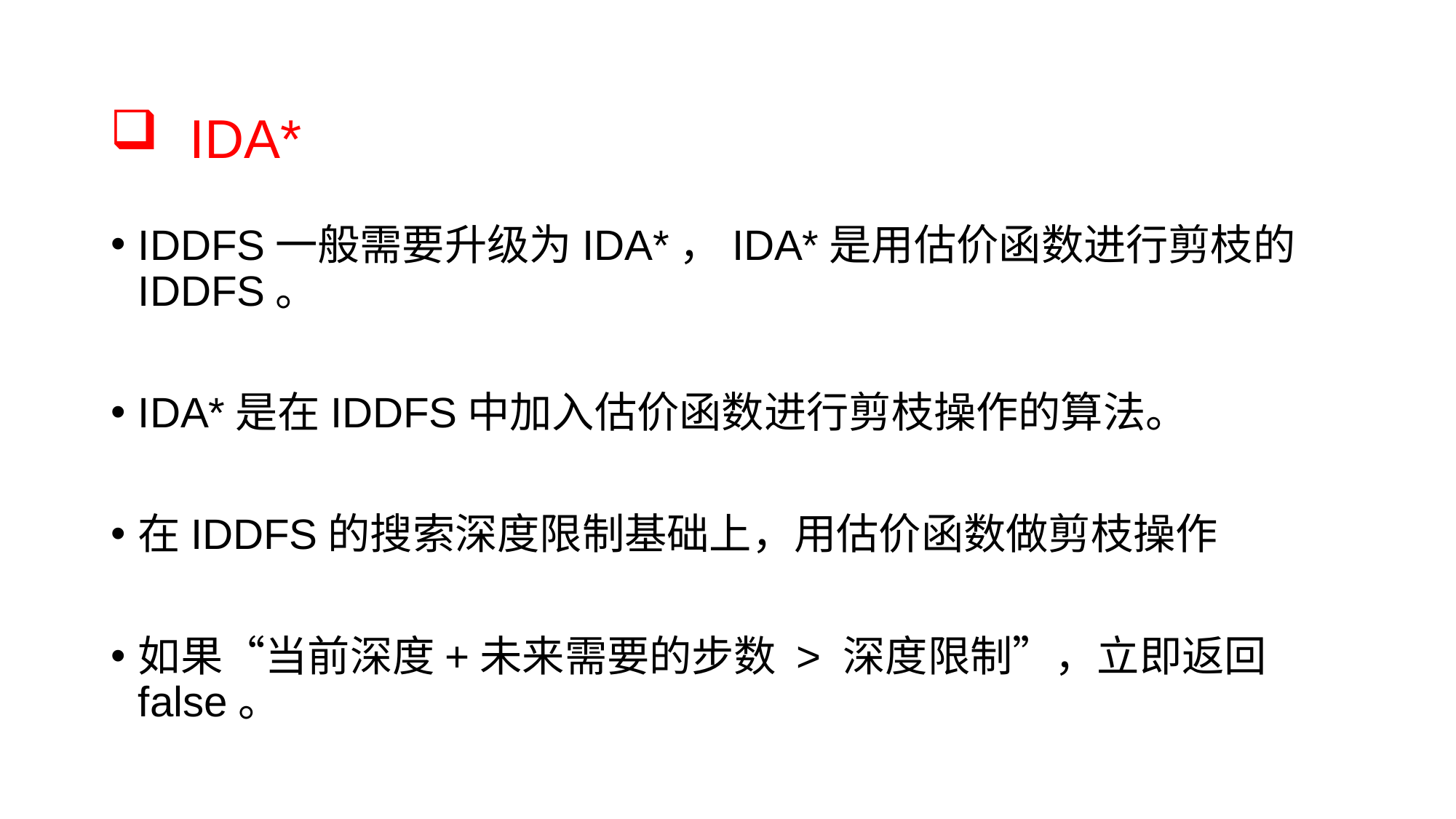

IDA*
IDDFS一般需要升级为IDA*，IDA*是用估价函数进行剪枝的IDDFS。

IDA*是在IDDFS中加入估价函数进行剪枝操作的算法。

在IDDFS的搜索深度限制基础上，用估价函数做剪枝操作

如果“当前深度+未来需要的步数 > 深度限制”，立即返回false。